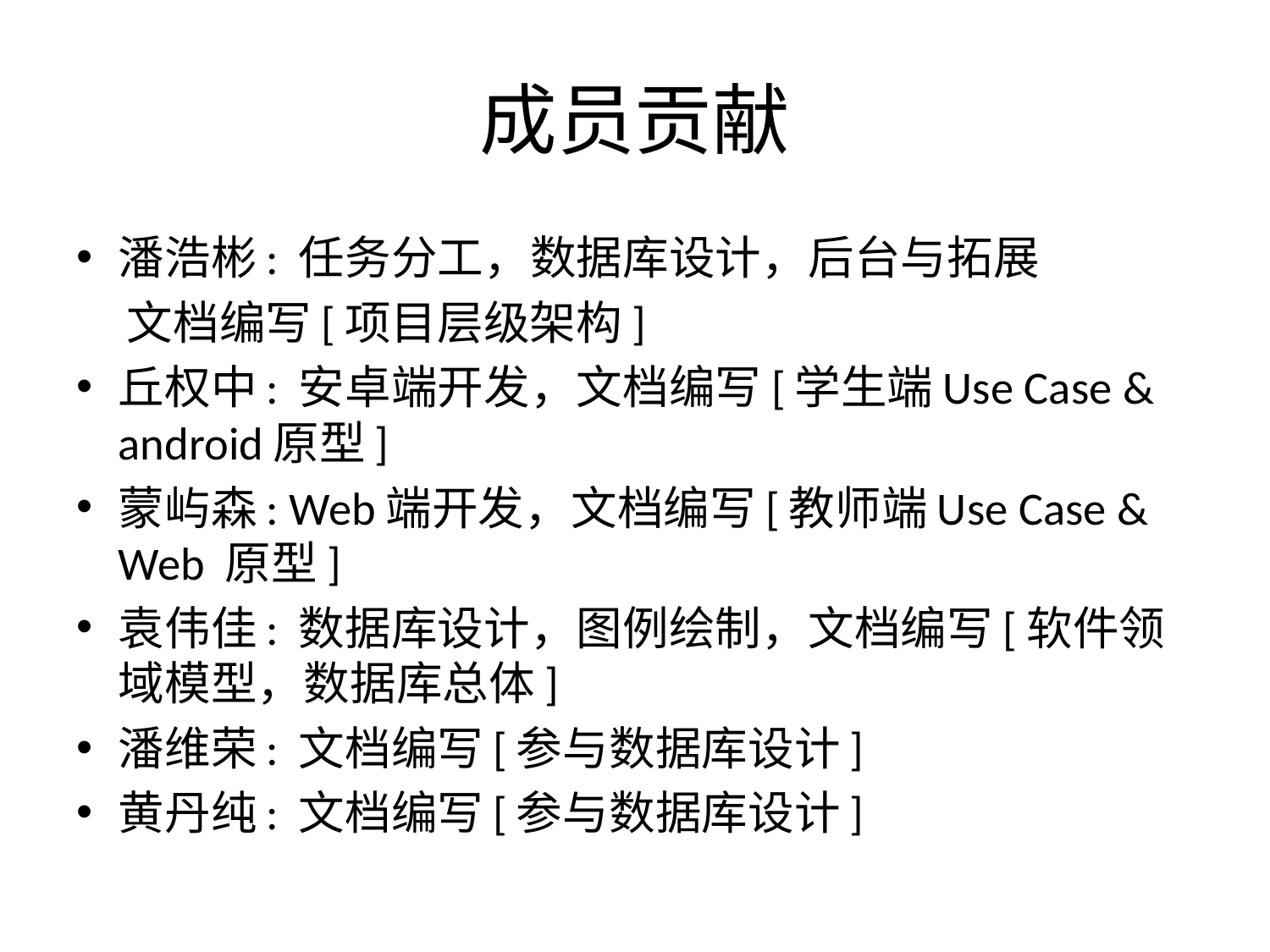

# 成员贡献
潘浩彬: 任务分工，数据库设计，后台与拓展
    文档编写[项目层级架构]
丘权中: 安卓端开发，文档编写[学生端Use Case & android原型]
蒙屿森: Web端开发，文档编写[教师端Use Case & Web 原型]
袁伟佳: 数据库设计，图例绘制，文档编写[软件领域模型，数据库总体]
潘维荣: 文档编写[参与数据库设计]
黄丹纯: 文档编写[参与数据库设计]